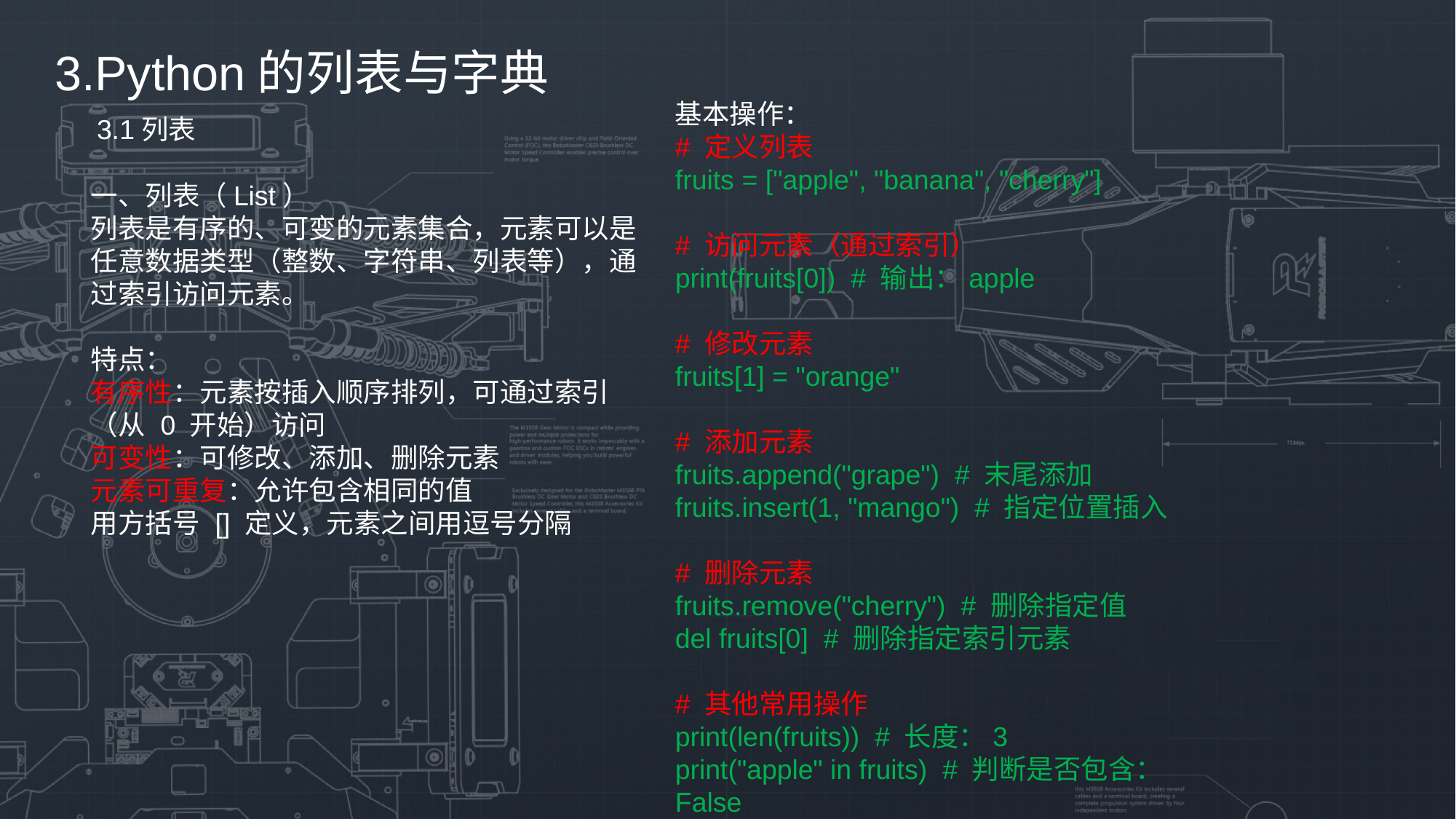

3.Python的列表与字典

基本操作：
# 定义列表
fruits = ["apple", "banana", "cherry"]

# 访问元素（通过索引）
print(fruits[0])  # 输出：apple

# 修改元素
fruits[1] = "orange"

# 添加元素
fruits.append("grape")  # 末尾添加
fruits.insert(1, "mango")  # 指定位置插入

# 删除元素
fruits.remove("cherry")  # 删除指定值
del fruits[0]  # 删除指定索引元素

# 其他常用操作
print(len(fruits))  # 长度：3
print("apple" in fruits)  # 判断是否包含：False
3.1列表
一、列表（List）
列表是有序的、可变的元素集合，元素可以是任意数据类型（整数、字符串、列表等），通过索引访问元素。

特点：
有序性：元素按插入顺序排列，可通过索引（从 0 开始）访问
可变性：可修改、添加、删除元素
元素可重复：允许包含相同的值
用方括号 [] 定义，元素之间用逗号分隔